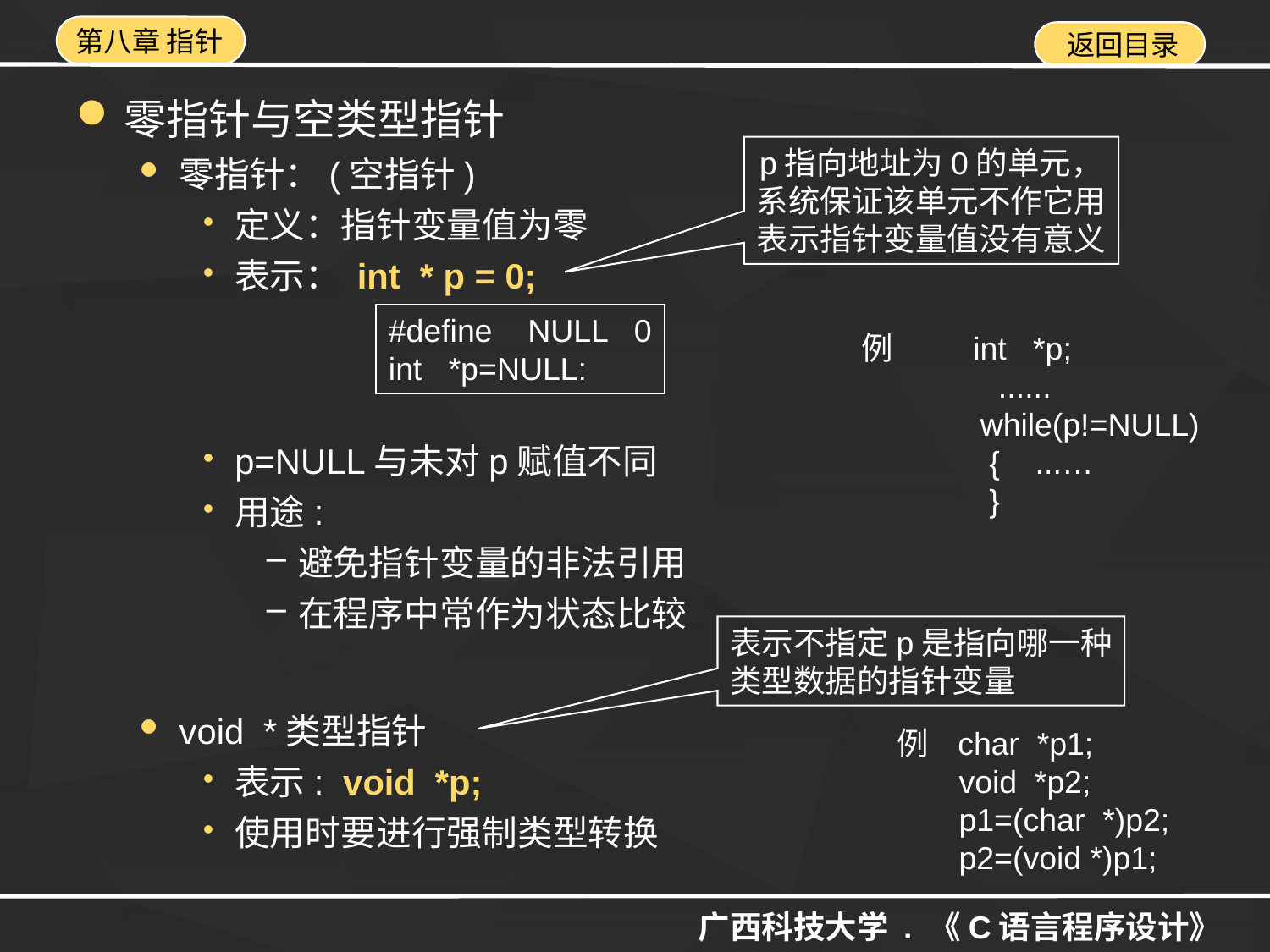

零指针与空类型指针
零指针：(空指针)
定义：指针变量值为零
表示： int  * p = 0;

p=NULL与未对p赋值不同
用途:
避免指针变量的非法引用
在程序中常作为状态比较

void  *类型指针
表示:  void  *p;
使用时要进行强制类型转换
p指向地址为0的单元，
系统保证该单元不作它用
表示指针变量值没有意义
#define    NULL   0
int   *p=NULL:
 例          int   *p;
                 ......
               while(p!=NULL)
                {    ...…
                }
表示不指定p是指向哪一种
类型数据的指针变量
例   char  *p1;
       void  *p2;
       p1=(char  *)p2;
       p2=(void *)p1;